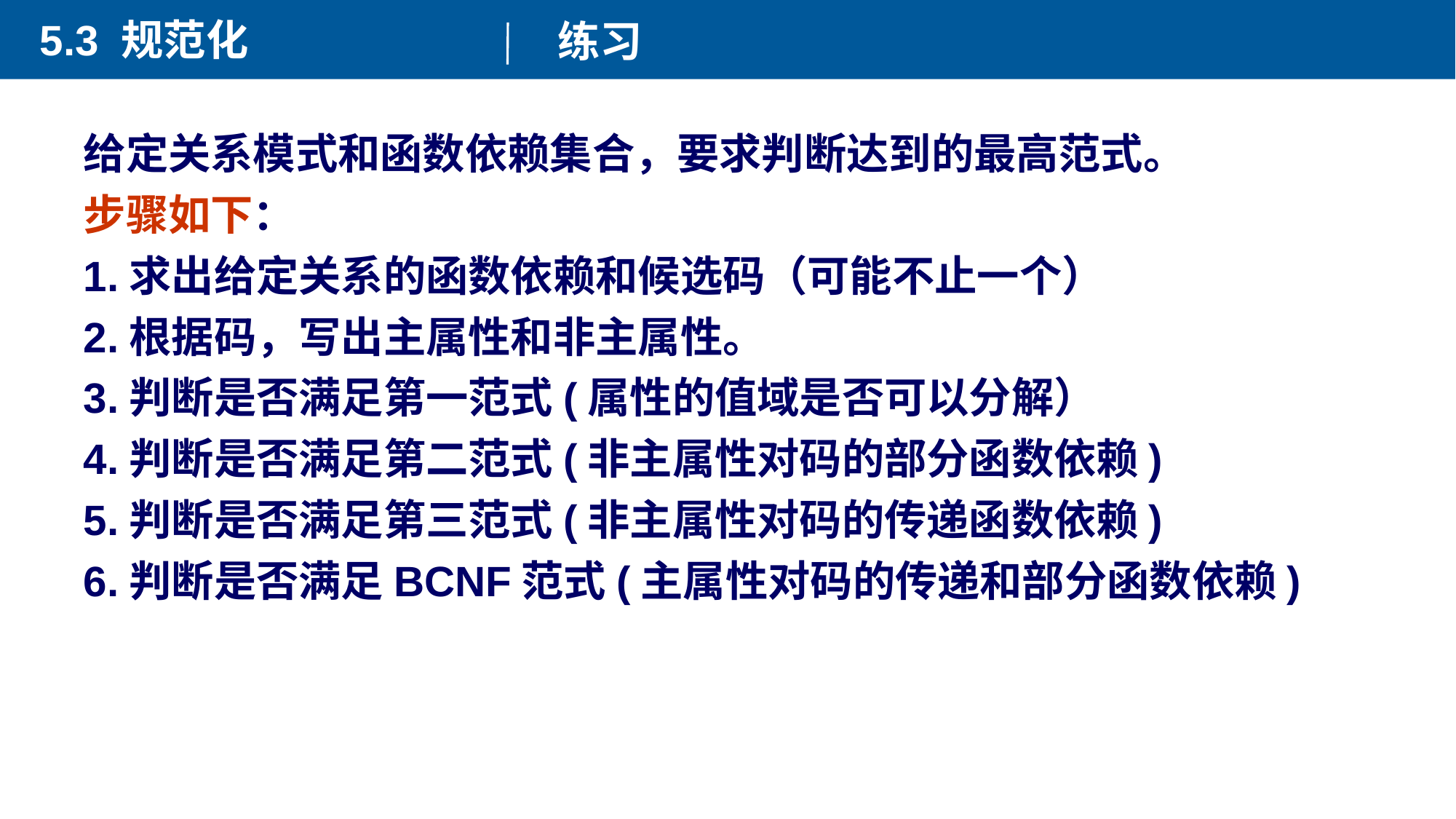

5.3 规范化
练习
给定关系模式和函数依赖集合，要求判断达到的最高范式。
步骤如下：
1.求出给定关系的函数依赖和候选码（可能不止一个）
2.根据码，写出主属性和非主属性。
3.判断是否满足第一范式(属性的值域是否可以分解）
4.判断是否满足第二范式(非主属性对码的部分函数依赖)
5.判断是否满足第三范式(非主属性对码的传递函数依赖)
6.判断是否满足BCNF范式(主属性对码的传递和部分函数依赖)